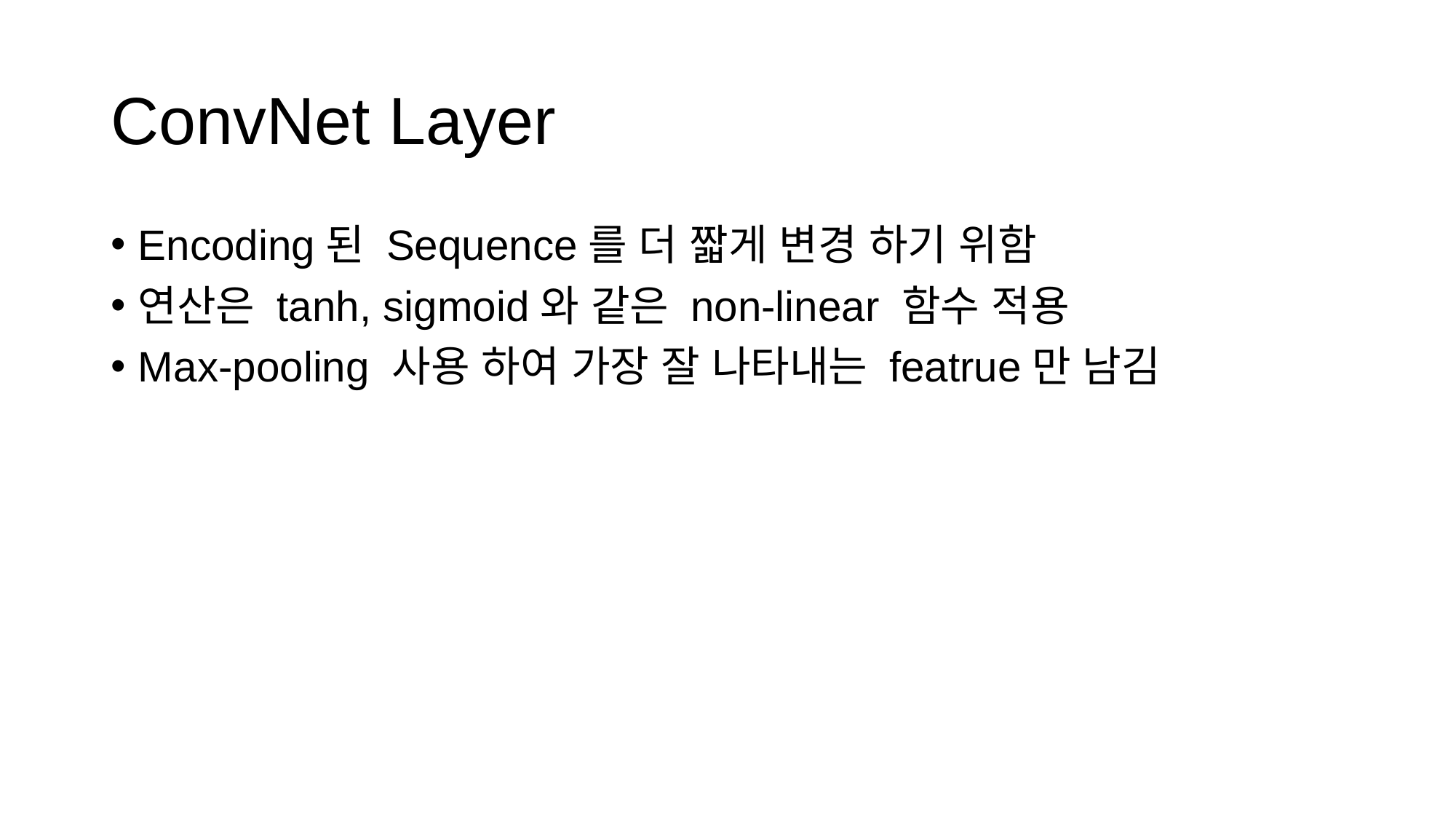

# ConvNet Layer
Encoding된 Sequence를 더 짧게 변경 하기 위함
연산은 tanh, sigmoid와 같은 non-linear 함수 적용
Max-pooling 사용 하여 가장 잘 나타내는 featrue만 남김